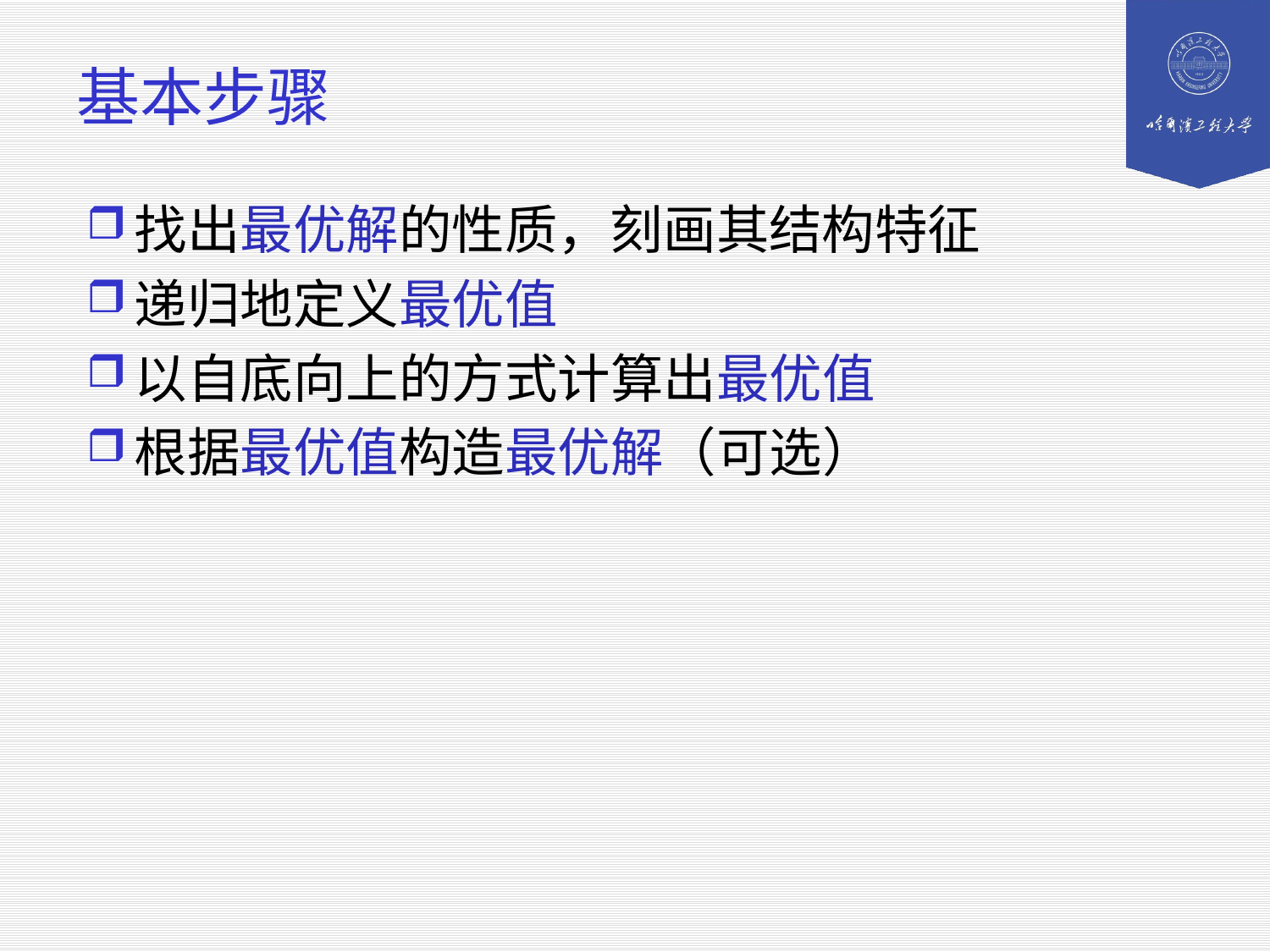

# 基本步骤
找出最优解的性质，刻画其结构特征
递归地定义最优值
以自底向上的方式计算出最优值
根据最优值构造最优解（可选）